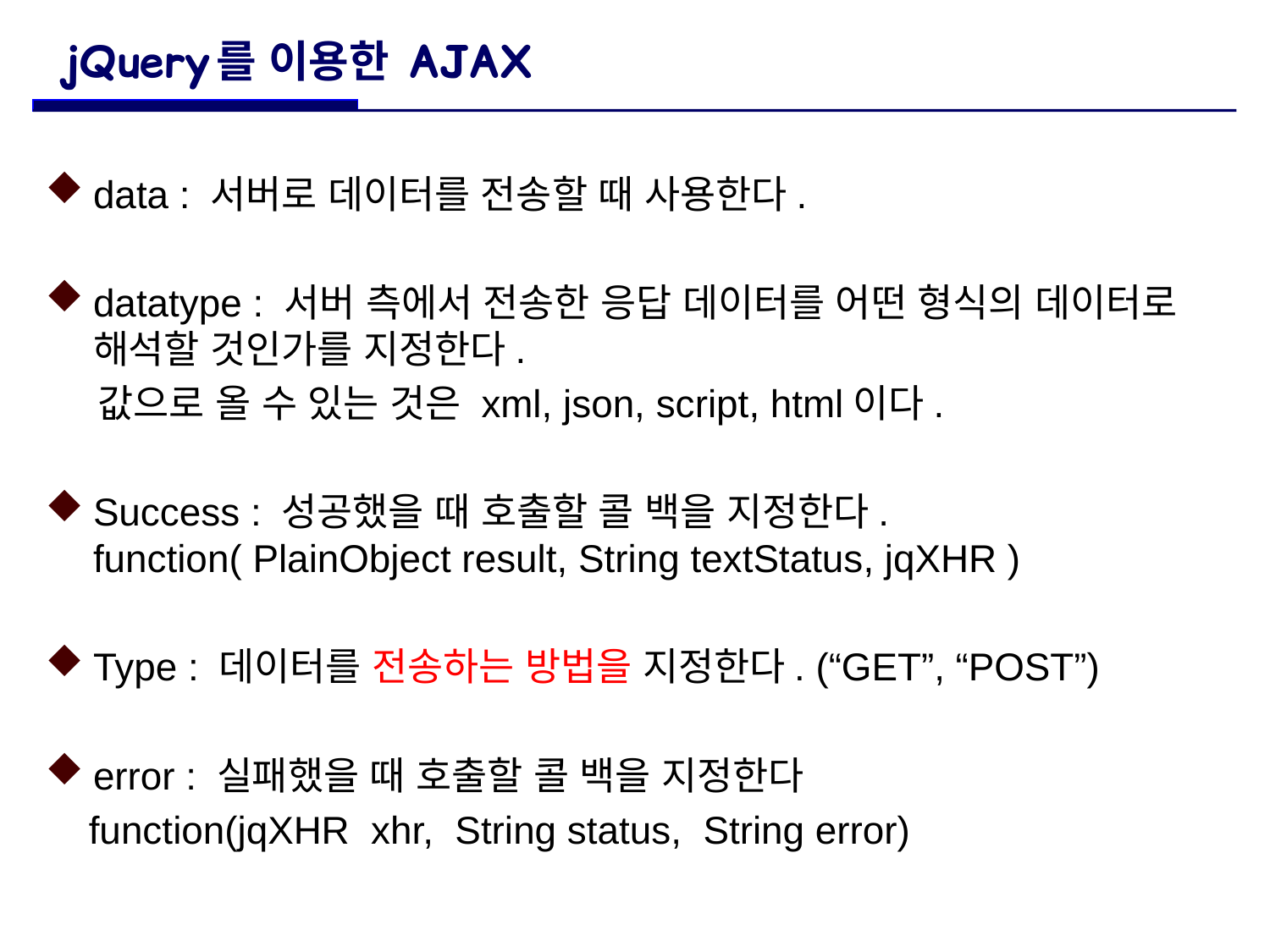

# jQuery를 이용한 AJAX
data : 서버로 데이터를 전송할 때 사용한다.

datatype : 서버 측에서 전송한 응답 데이터를 어떤 형식의 데이터로 해석할 것인가를 지정한다.
    값으로 올 수 있는 것은 xml, json, script, html이다.

Success : 성공했을 때 호출할 콜 백을 지정한다.
function( PlainObject result, String textStatus, jqXHR )

Type : 데이터를 전송하는 방법을 지정한다. (“GET”, “POST”)

error : 실패했을 때 호출할 콜 백을 지정한다
    function(jqXHR  xhr,  String status,  String error)